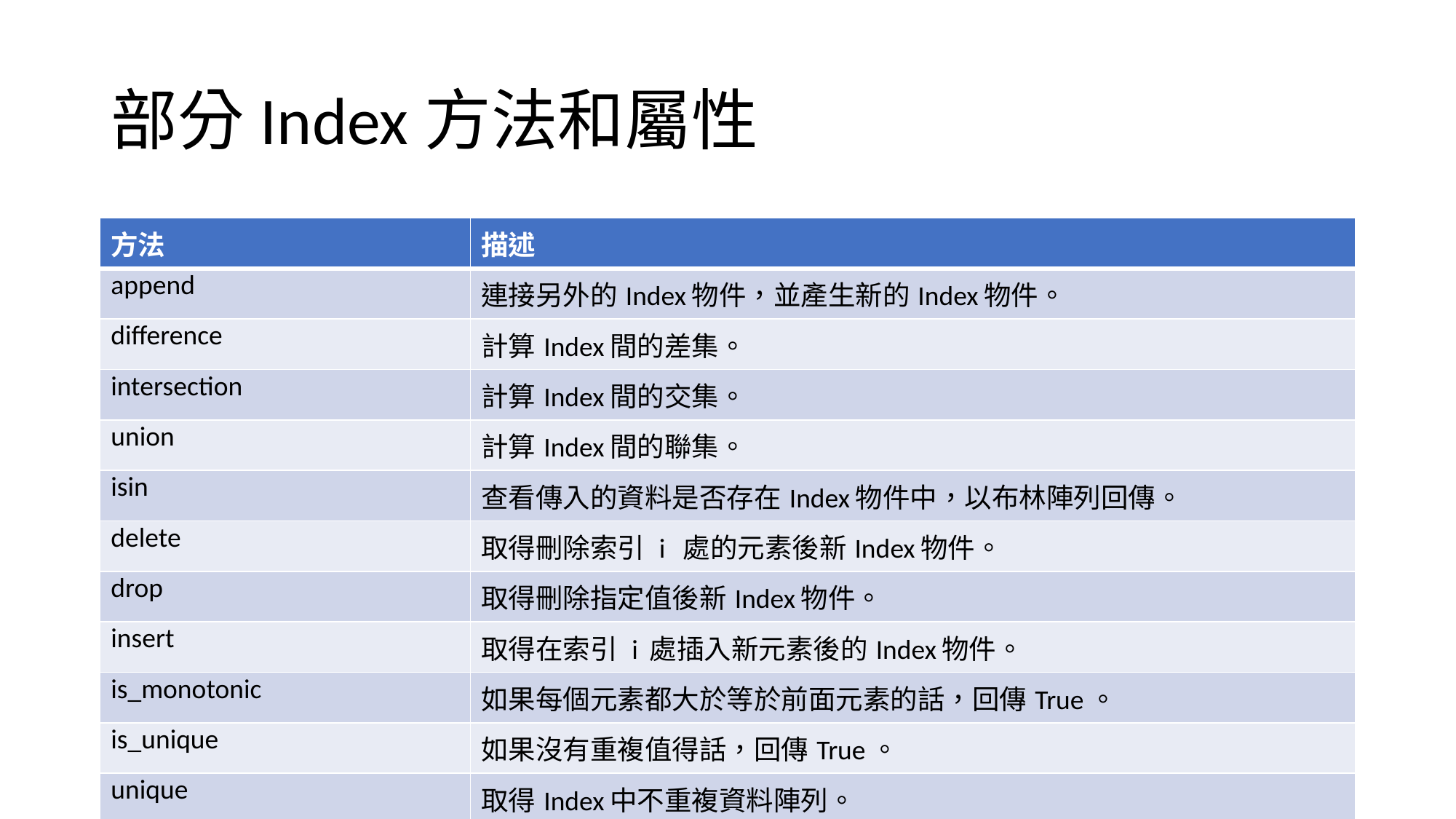

# 部分Index方法和屬性
| 方法 | 描述 |
| --- | --- |
| append | 連接另外的Index物件，並產生新的Index物件。 |
| difference | 計算Index間的差集。 |
| intersection | 計算Index間的交集。 |
| union | 計算Index間的聯集。 |
| isin | 查看傳入的資料是否存在Index物件中，以布林陣列回傳。 |
| delete | 取得刪除索引 i 處的元素後新Index物件。 |
| drop | 取得刪除指定值後新Index物件。 |
| insert | 取得在索引 i 處插入新元素後的Index物件。 |
| is\_monotonic | 如果每個元素都大於等於前面元素的話，回傳True。 |
| is\_unique | 如果沒有重複值得話，回傳True。 |
| unique | 取得Index中不重複資料陣列。 |